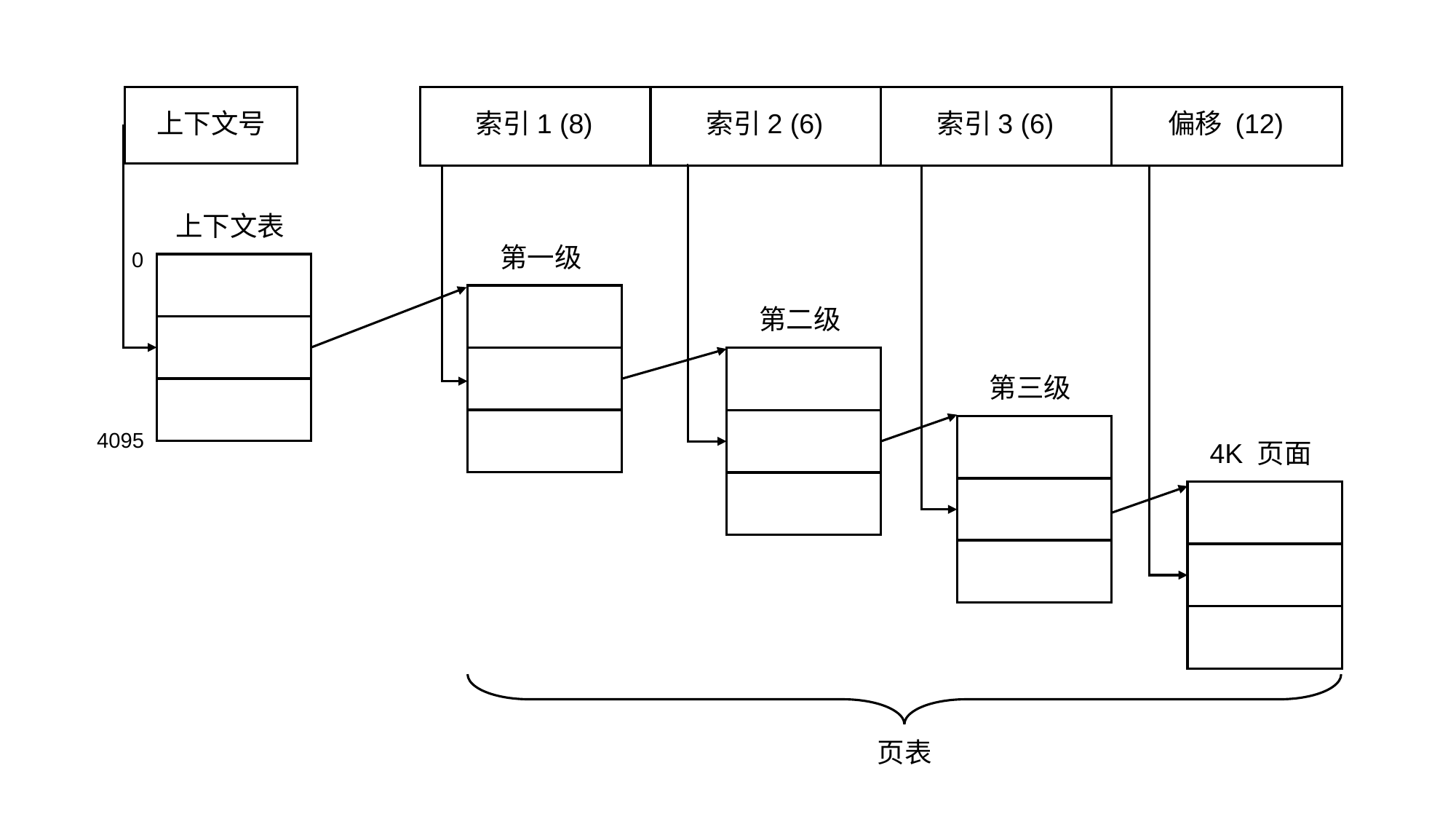

上下文号
索引1 (8)
索引2 (6)
索引3 (6)
偏移 (12)
上下文表
第一级
0

第二级

第三级

4095
4K 页面

页表